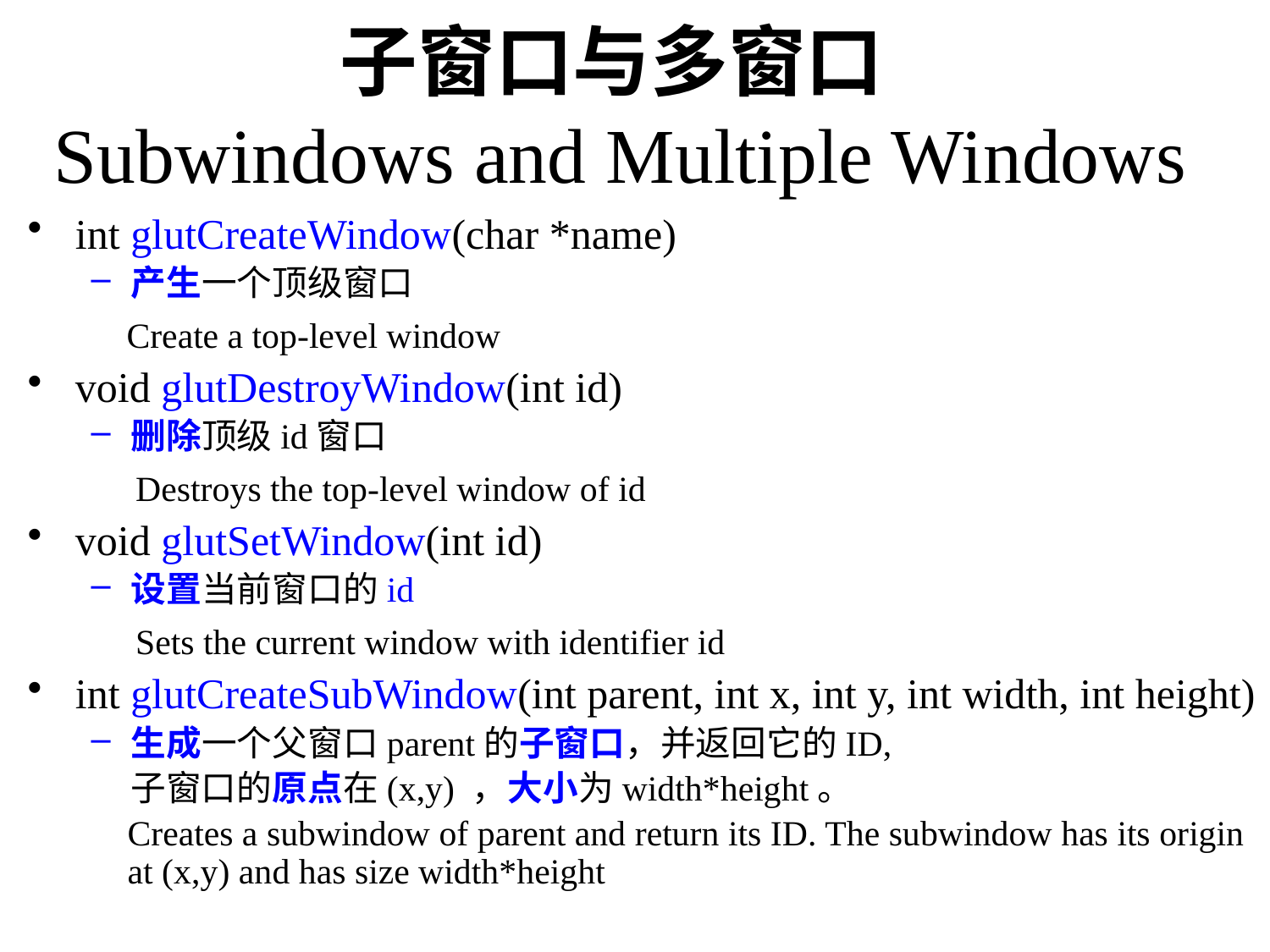

# 子窗口与多窗口 Subwindows and Multiple Windows
int glutCreateWindow(char *name)
产生一个顶级窗口
    Create a top-level window
void glutDestroyWindow(int id)
删除顶级id窗口
     Destroys the top-level window of id
void glutSetWindow(int id)
设置当前窗口的id
     Sets the current window with identifier id
int glutCreateSubWindow(int parent, int x, int y, int width, int height)
生成一个父窗口parent的子窗口，并返回它的ID,
    子窗口的原点在(x,y) ，大小为width*height。
Creates a subwindow of parent and return its ID. The subwindow has its origin at (x,y) and has size width*height